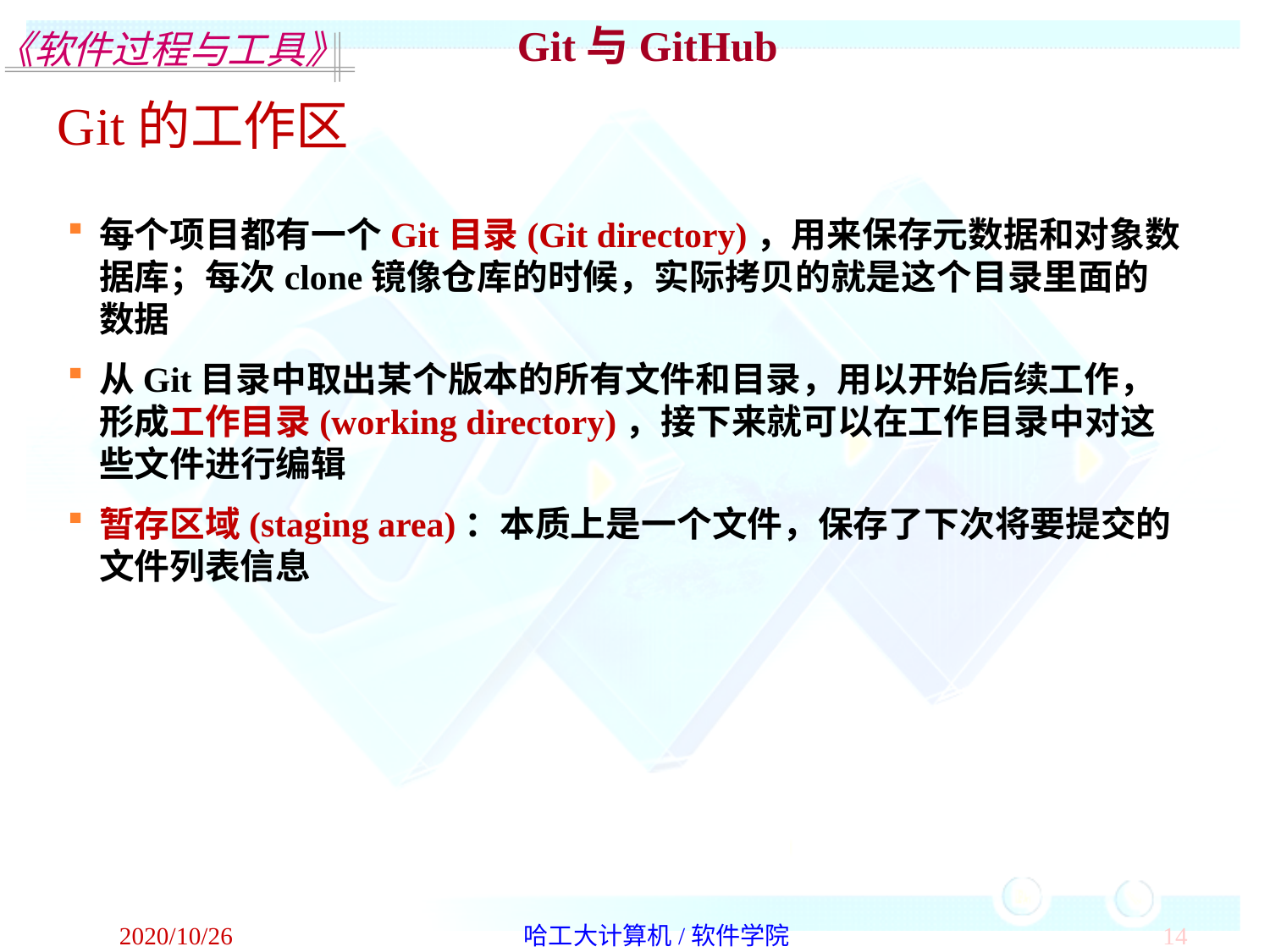

Git与GitHub
Git的工作区
每个项目都有一个Git目录(Git directory)，用来保存元数据和对象数据库；每次clone镜像仓库的时候，实际拷贝的就是这个目录里面的数据
从Git目录中取出某个版本的所有文件和目录，用以开始后续工作，形成工作目录(working directory)，接下来就可以在工作目录中对这些文件进行编辑
暂存区域(staging area)：本质上是一个文件，保存了下次将要提交的文件列表信息